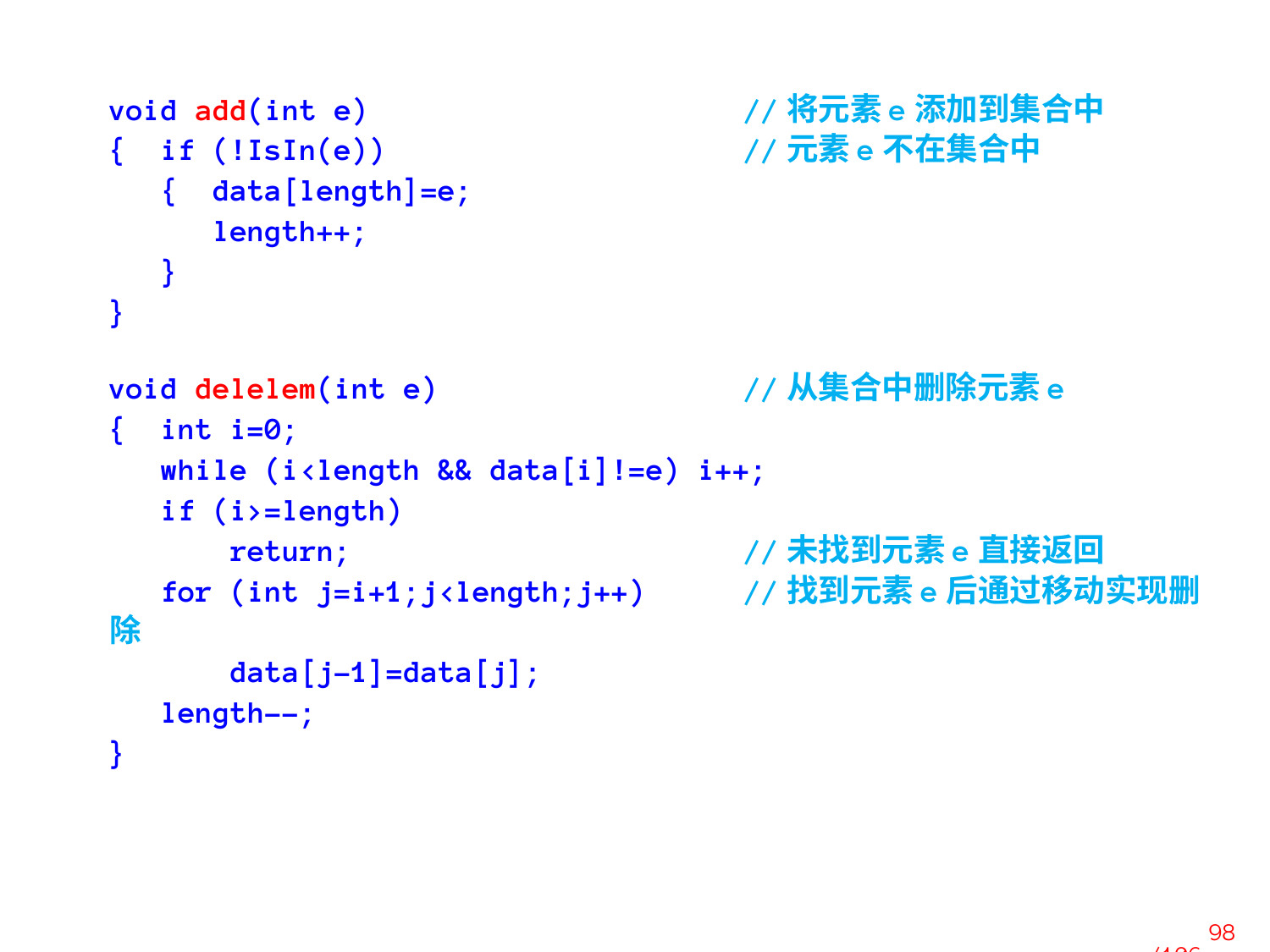

void add(int e)			//将元素e添加到集合中
{  if (!IsIn(e))			//元素e不在集合中
   {  data[length]=e;
      length++;
   }
}
void delelem(int e)			//从集合中删除元素e
{  int i=0;
   while (i<length && data[i]!=e) i++;
   if (i>=length)
       return;				//未找到元素e直接返回
   for (int j=i+1;j<length;j++)	//找到元素e后通过移动实现删除
       data[j-1]=data[j];
   length--;
}
                 98/106